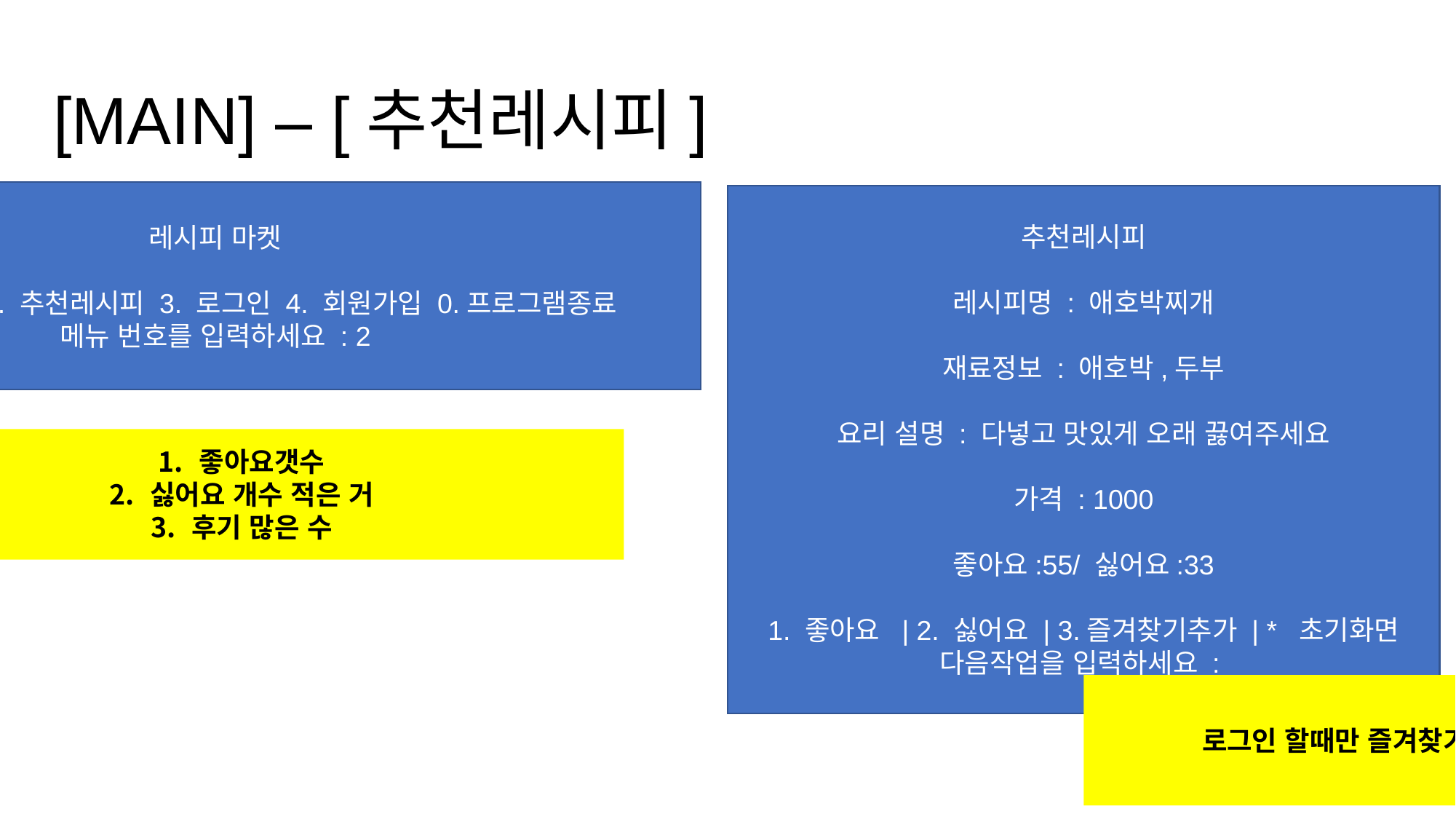

# [MAIN] – [추천레시피]
레시피 마켓

1.레시피검색 2. 추천레시피 3. 로그인 4. 회원가입 0.프로그램종료
메뉴 번호를 입력하세요 : 2
추천레시피

레시피명 : 애호박찌개

재료정보 : 애호박,두부

요리 설명 : 다넣고 맛있게 오래 끓여주세요

가격 : 1000

좋아요:55/ 싫어요:33

1. 좋아요  | 2. 싫어요 | 3.즐겨찾기추가 | *  초기화면
다음작업을 입력하세요 :
좋아요갯수
싫어요 개수 적은 거
후기 많은 수
로그인 할때만 즐겨찾기 메뉴 보이기